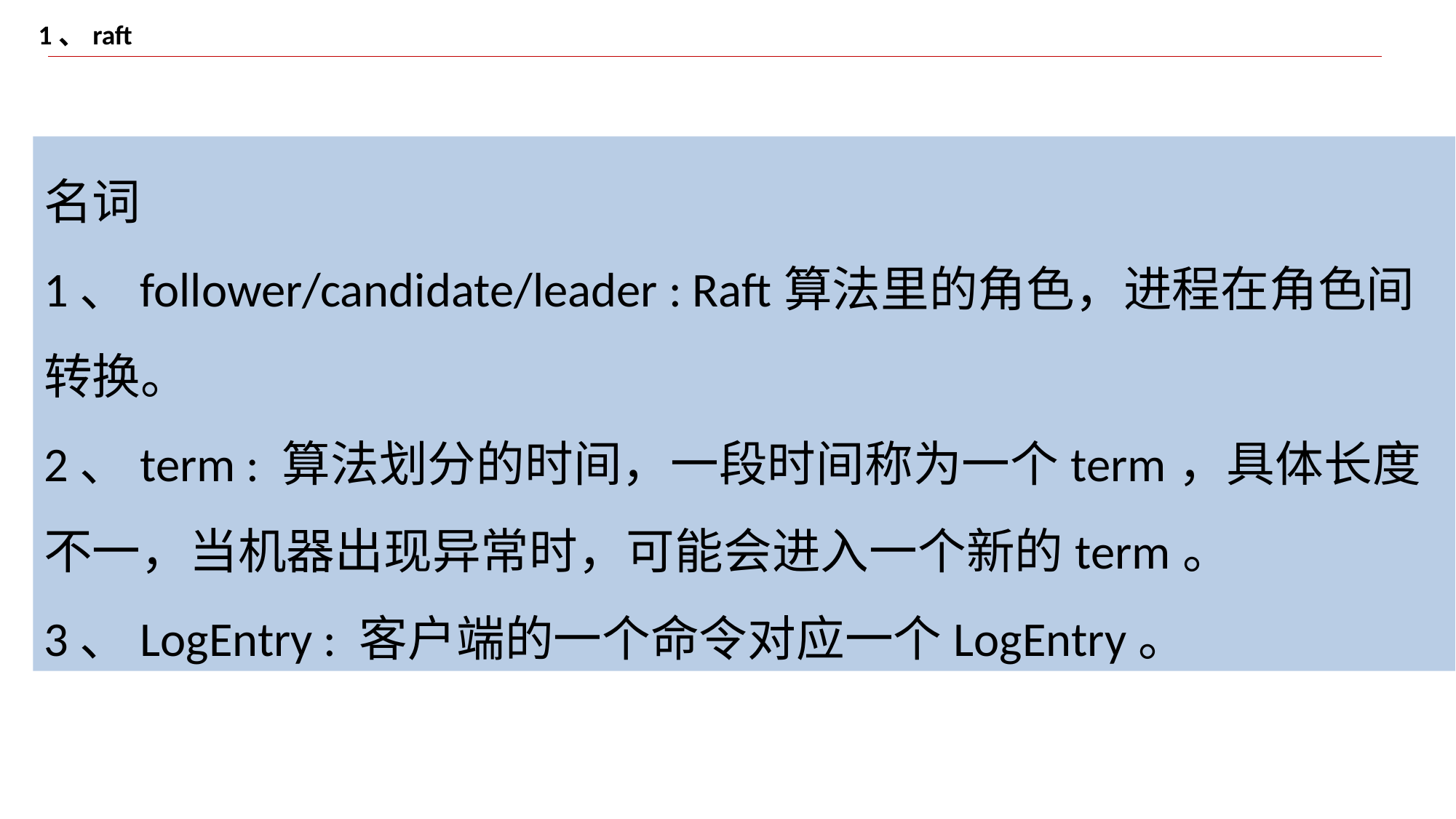

1、raft
名词
1、follower/candidate/leader : Raft算法里的角色，进程在角色间转换。
2、term : 算法划分的时间，一段时间称为一个term，具体长度不一，当机器出现异常时，可能会进入一个新的term。
3、LogEntry : 客户端的一个命令对应一个LogEntry。